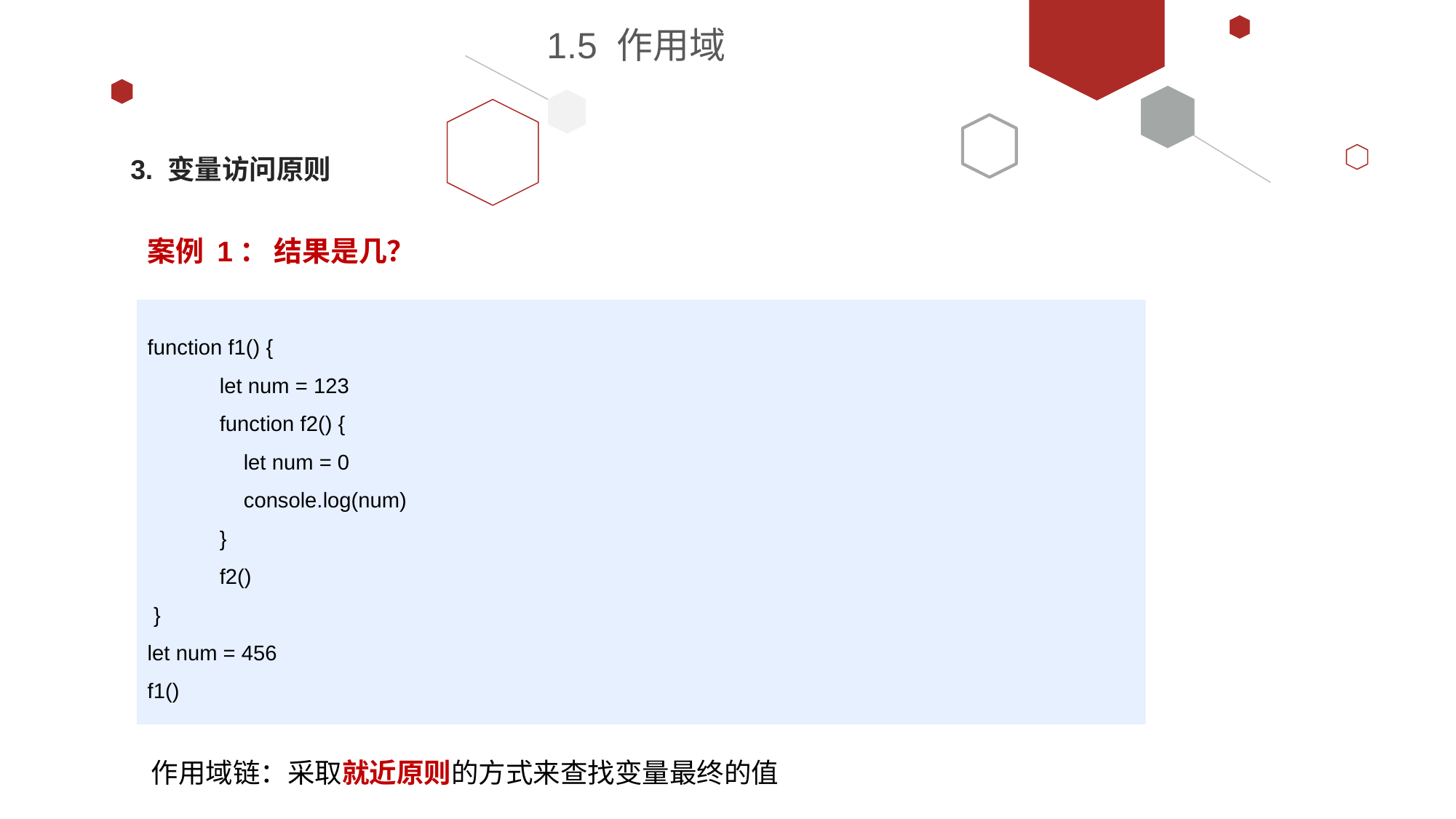

# 1.5 作用域
3. 变量访问原则
案例 1： 结果是几？
function f1() {
            let num = 123
            function f2() {
                let num = 0
                console.log(num)
            }
            f2()
 }
let num = 456
f1()
作用域链：采取就近原则的方式来查找变量最终的值